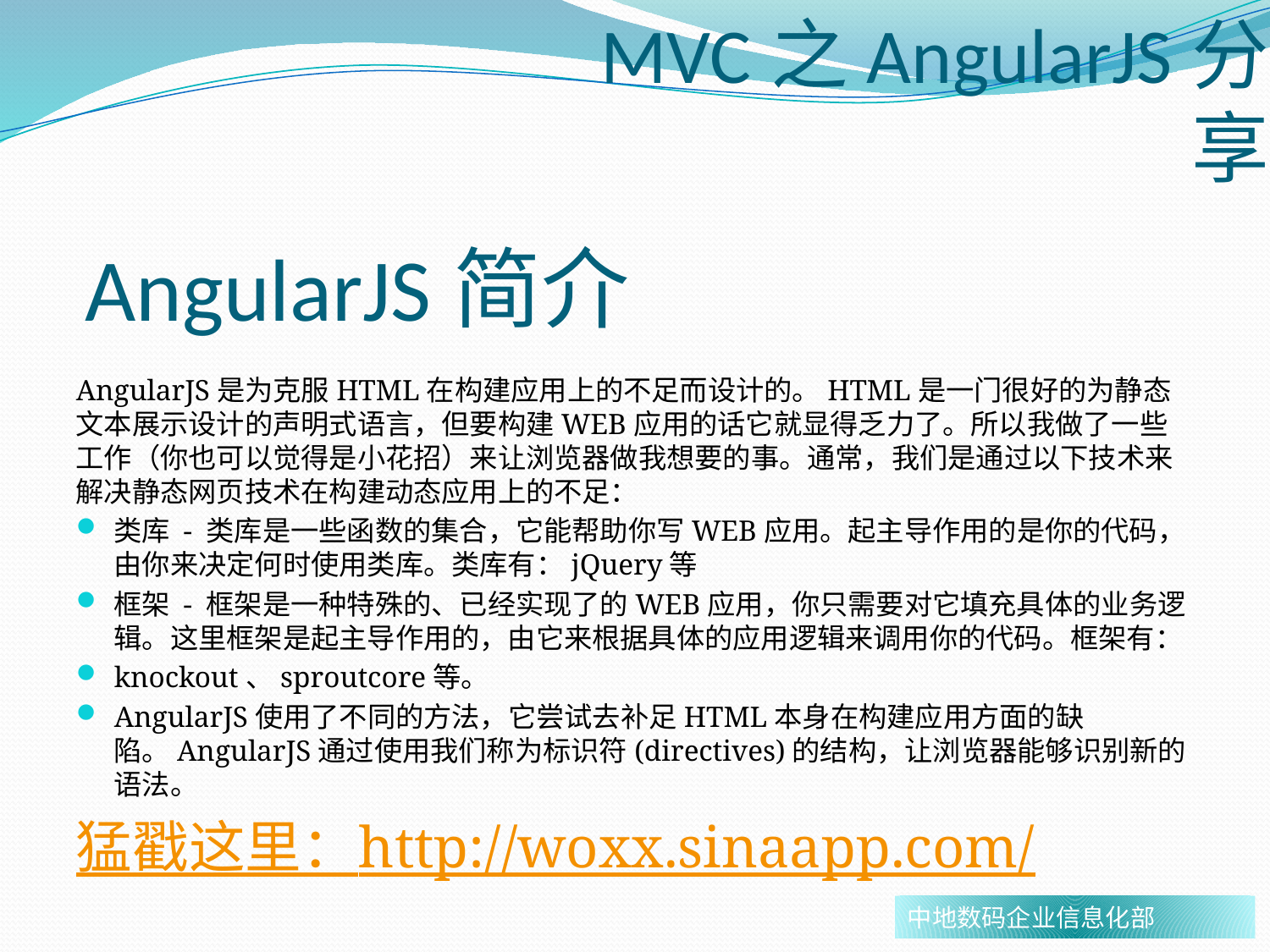

# MVC之AngularJS分享
AngularJS简介
AngularJS是为克服HTML在构建应用上的不足而设计的。HTML是一门很好的为静态文本展示设计的声明式语言，但要构建WEB应用的话它就显得乏力了。所以我做了一些工作（你也可以觉得是小花招）来让浏览器做我想要的事。通常，我们是通过以下技术来解决静态网页技术在构建动态应用上的不足：
类库 - 类库是一些函数的集合，它能帮助你写WEB应用。起主导作用的是你的代码，由你来决定何时使用类库。类库有：jQuery等
框架 - 框架是一种特殊的、已经实现了的WEB应用，你只需要对它填充具体的业务逻辑。这里框架是起主导作用的，由它来根据具体的应用逻辑来调用你的代码。框架有：
knockout、sproutcore等。
AngularJS使用了不同的方法，它尝试去补足HTML本身在构建应用方面的缺陷。AngularJS通过使用我们称为标识符(directives)的结构，让浏览器能够识别新的语法。
猛戳这里：http://woxx.sinaapp.com/

中地数码企业信息化部